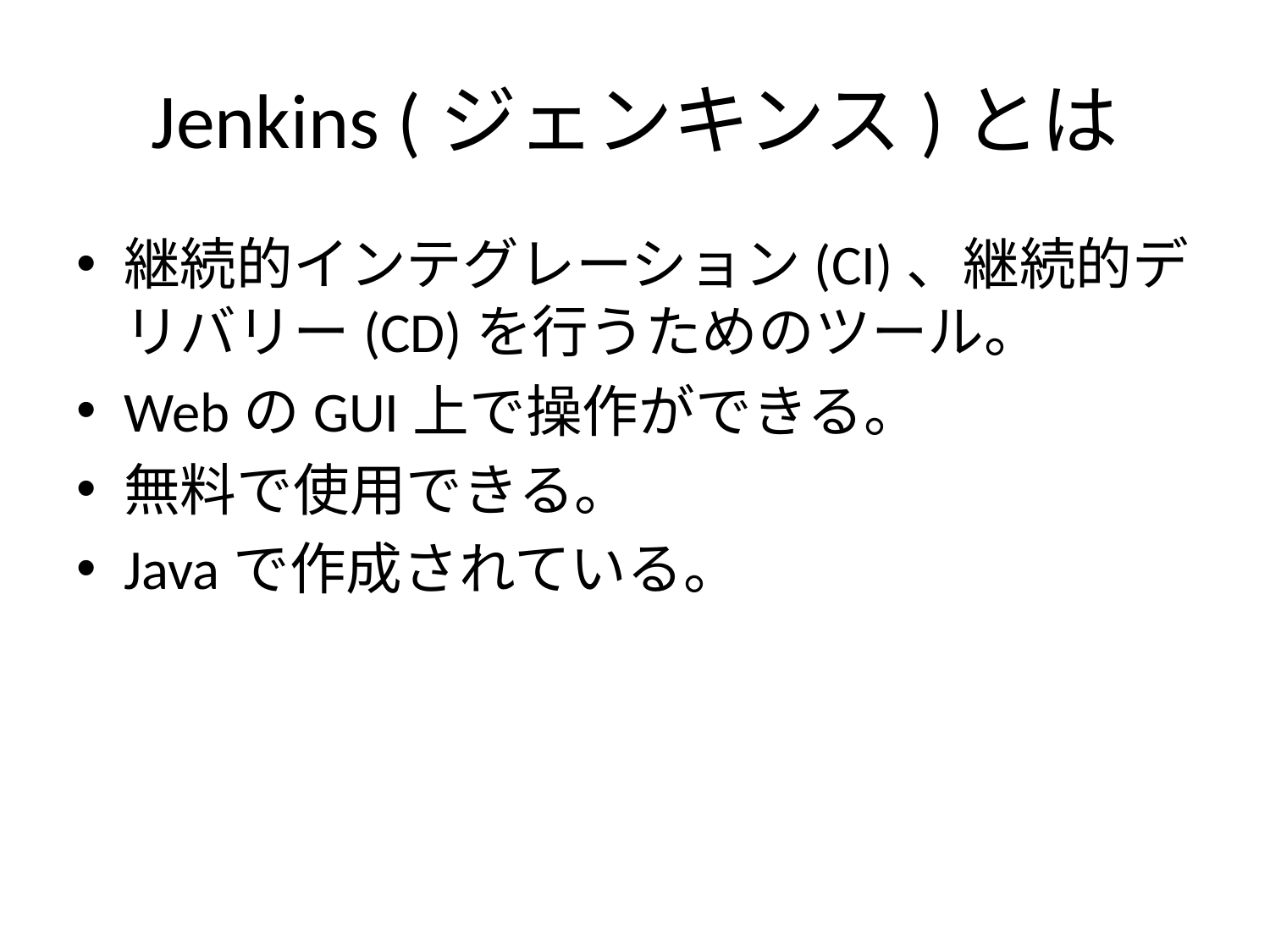

# Jenkins (ジェンキンス)とは
継続的インテグレーション(CI)、継続的デリバリー(CD)を行うためのツール。
WebのGUI上で操作ができる。
無料で使用できる。
Javaで作成されている。